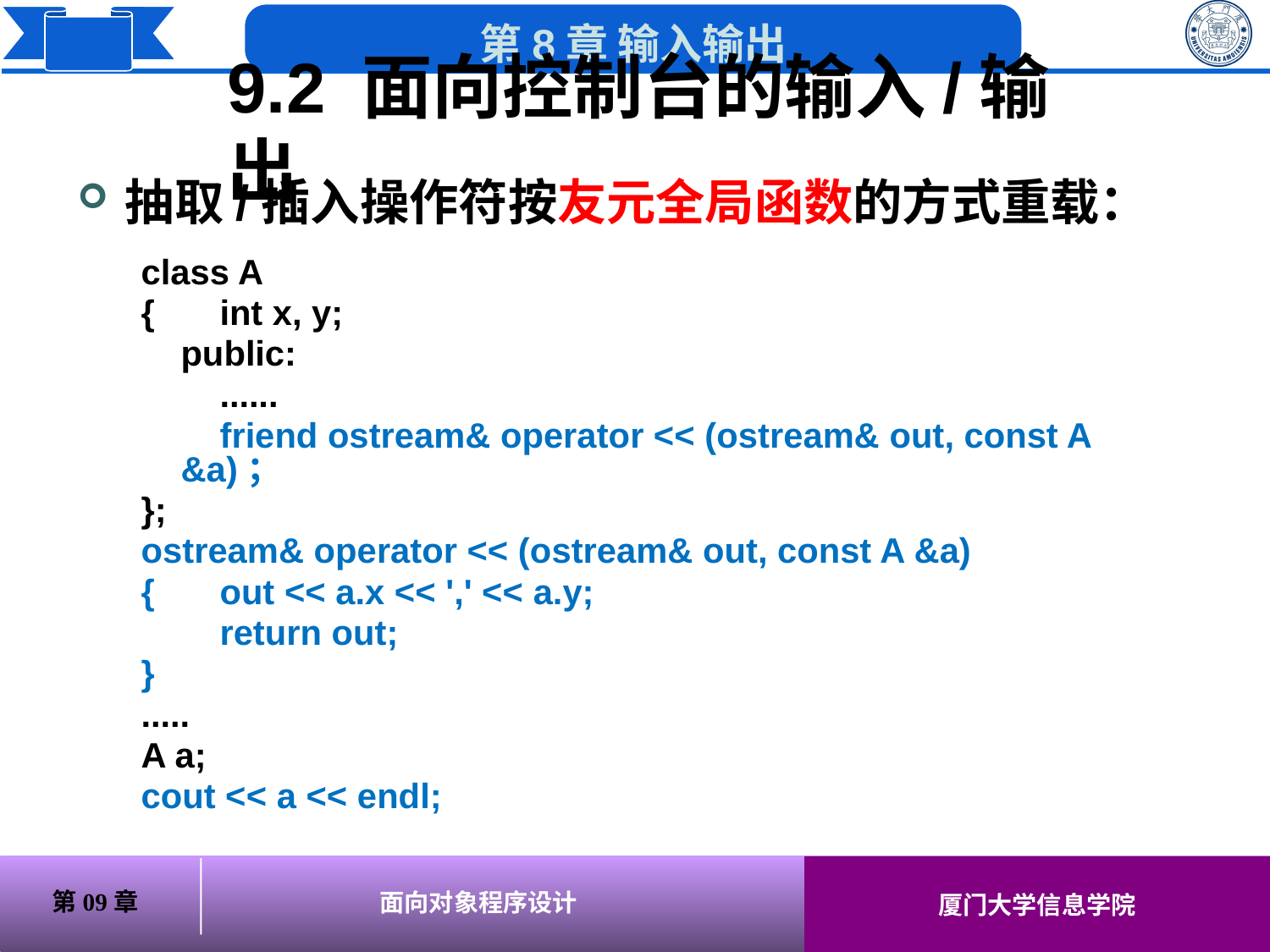

9.2 面向控制台的输入/输出
# 抽取/插入操作符按友元全局函数的方式重载：

class A
{	    int x, y;
	public:
	    ......
	    friend ostream& operator << (ostream& out, const A &a)；
};
ostream& operator << (ostream& out, const A &a)
{	    out << a.x << ',' << a.y;
	    return out;
}
.....
A a;
cout << a << endl;
30